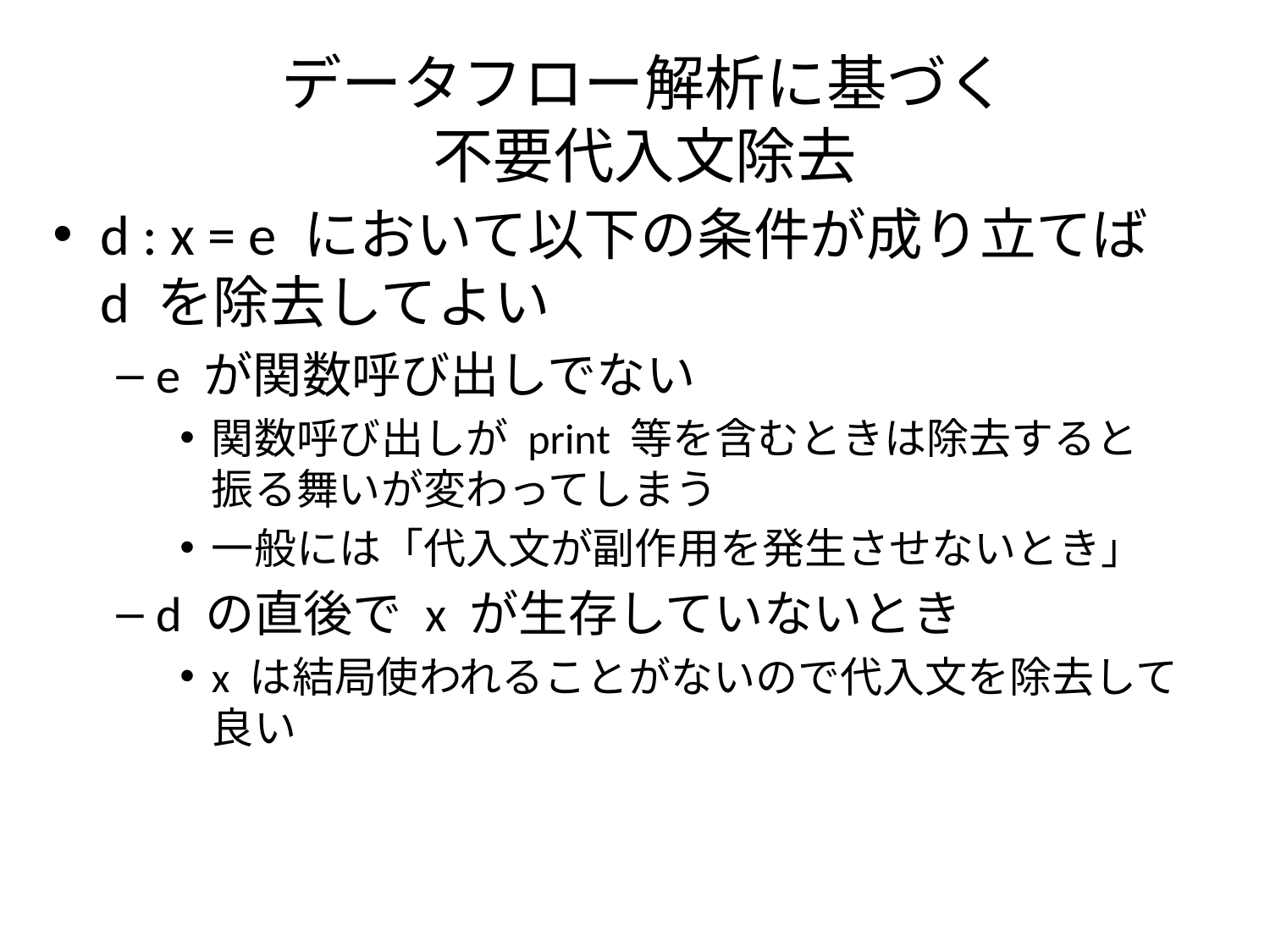

# データフロー解析に基づく 不要代入文除去
d : x = e において以下の条件が成り立てば
d を除去してよい
e が関数呼び出しでない
関数呼び出しが print 等を含むときは除去すると
振る舞いが変わってしまう
一般には「代入文が副作用を発生させないとき」
d の直後で x が生存していないとき
x は結局使われることがないので代入文を除去して良い